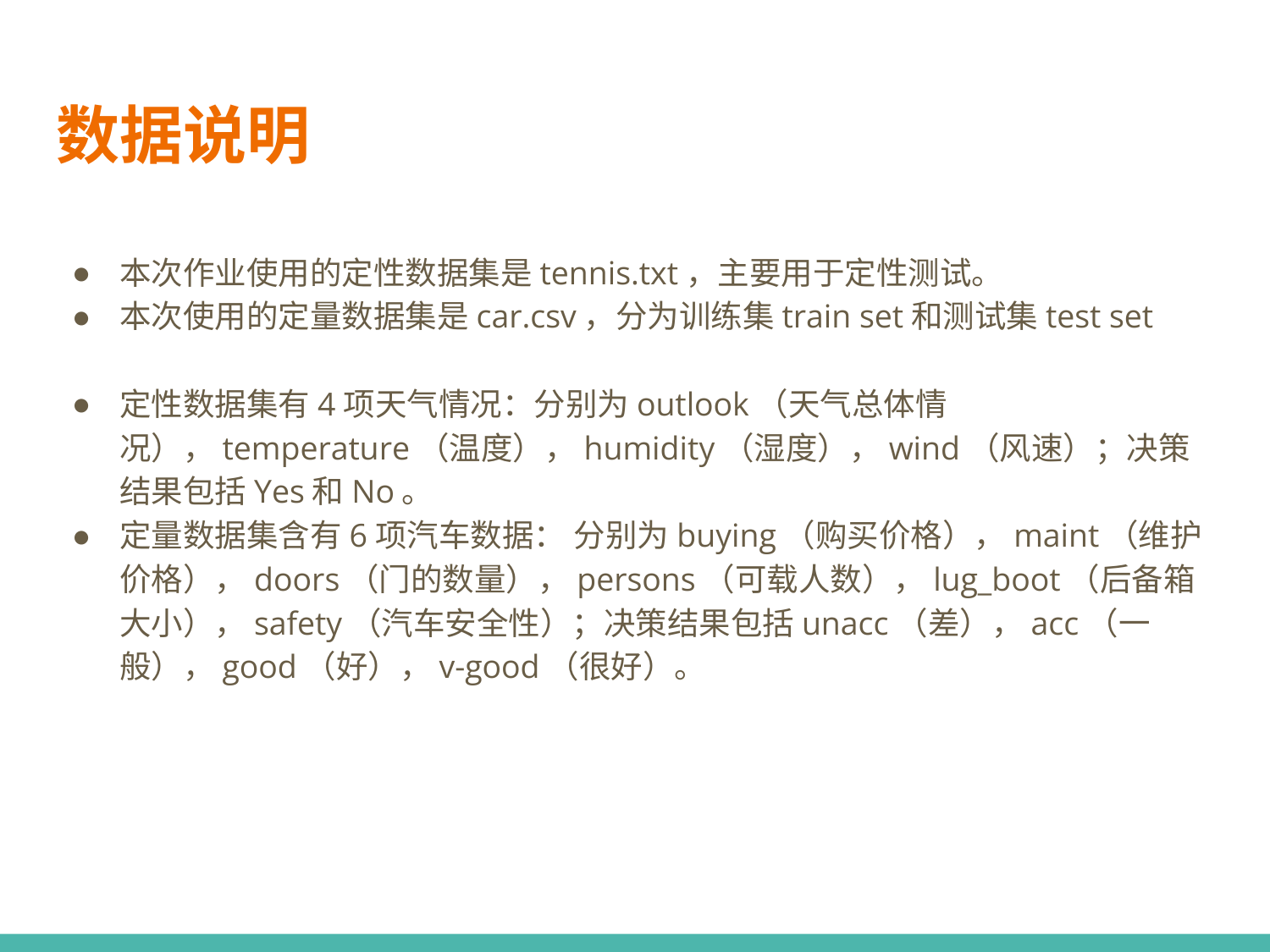

# 数据说明
本次作业使用的定性数据集是tennis.txt，主要用于定性测试。
本次使用的定量数据集是car.csv，分为训练集train set和测试集test set

定性数据集有4项天气情况：分别为outlook（天气总体情况），temperature（温度），humidity（湿度），wind（风速）；决策结果包括Yes和No。
定量数据集含有6项汽车数据： 分别为buying（购买价格），maint（维护价格），doors（门的数量），persons（可载人数），lug_boot（后备箱大小），safety（汽车安全性）；决策结果包括unacc（差），acc（一般），good（好），v-good（很好）。